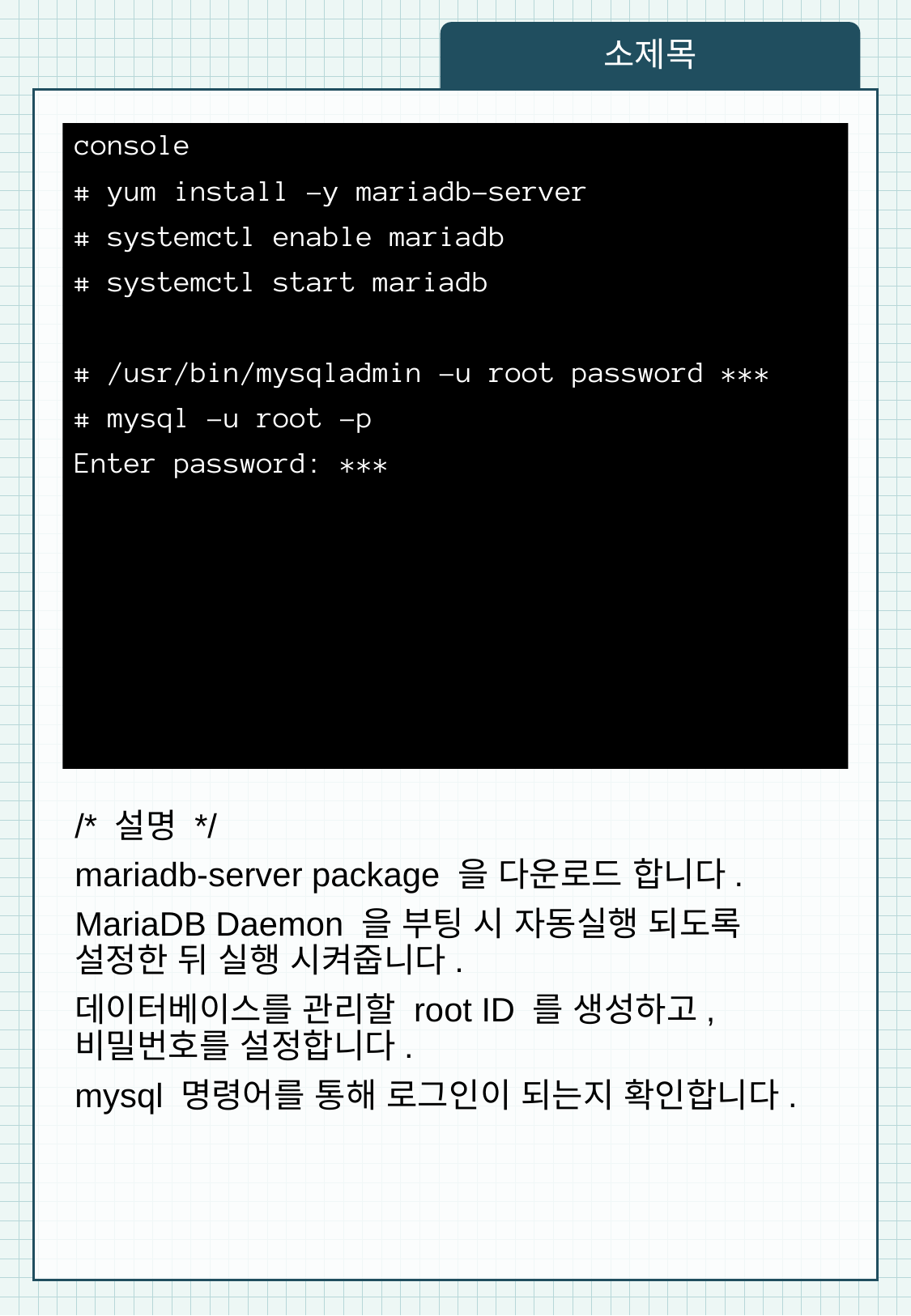

소제목

console
# yum install –y mariadb-server
# systemctl enable mariadb
# systemctl start mariadb

# /usr/bin/mysqladmin –u root password ***
# mysql –u root –p
Enter password: ***
/* 설명 */
mariadb-server package 을 다운로드 합니다.
MariaDB Daemon 을 부팅 시 자동실행 되도록 설정한 뒤 실행 시켜줍니다.
데이터베이스를 관리할 root ID 를 생성하고, 비밀번호를 설정합니다.
mysql 명령어를 통해 로그인이 되는지 확인합니다.